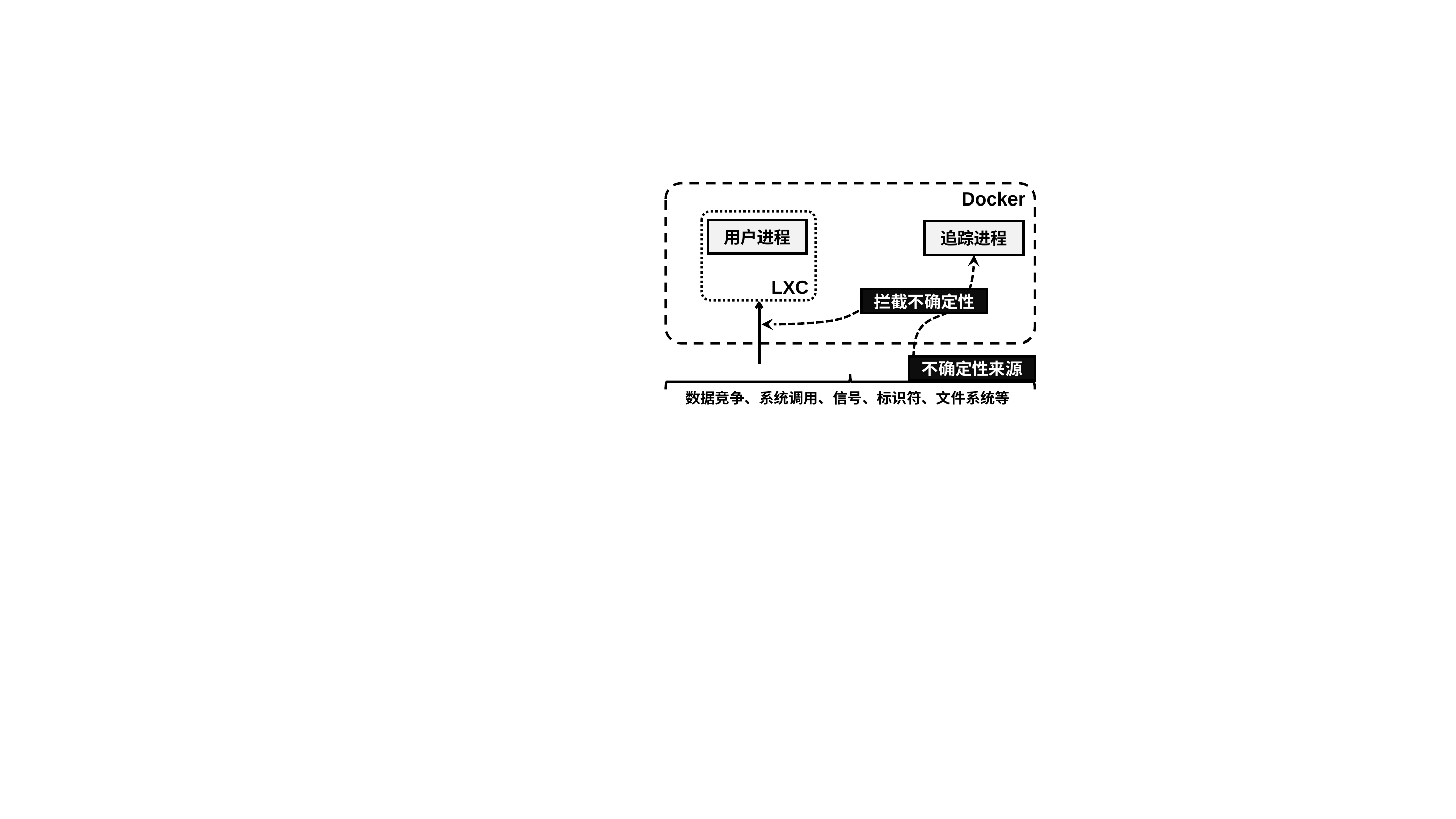

Docker

用户进程
追踪进程
LXC
拦截不确定性
不确定性来源
数据竞争、系统调用、信号、标识符、文件系统等